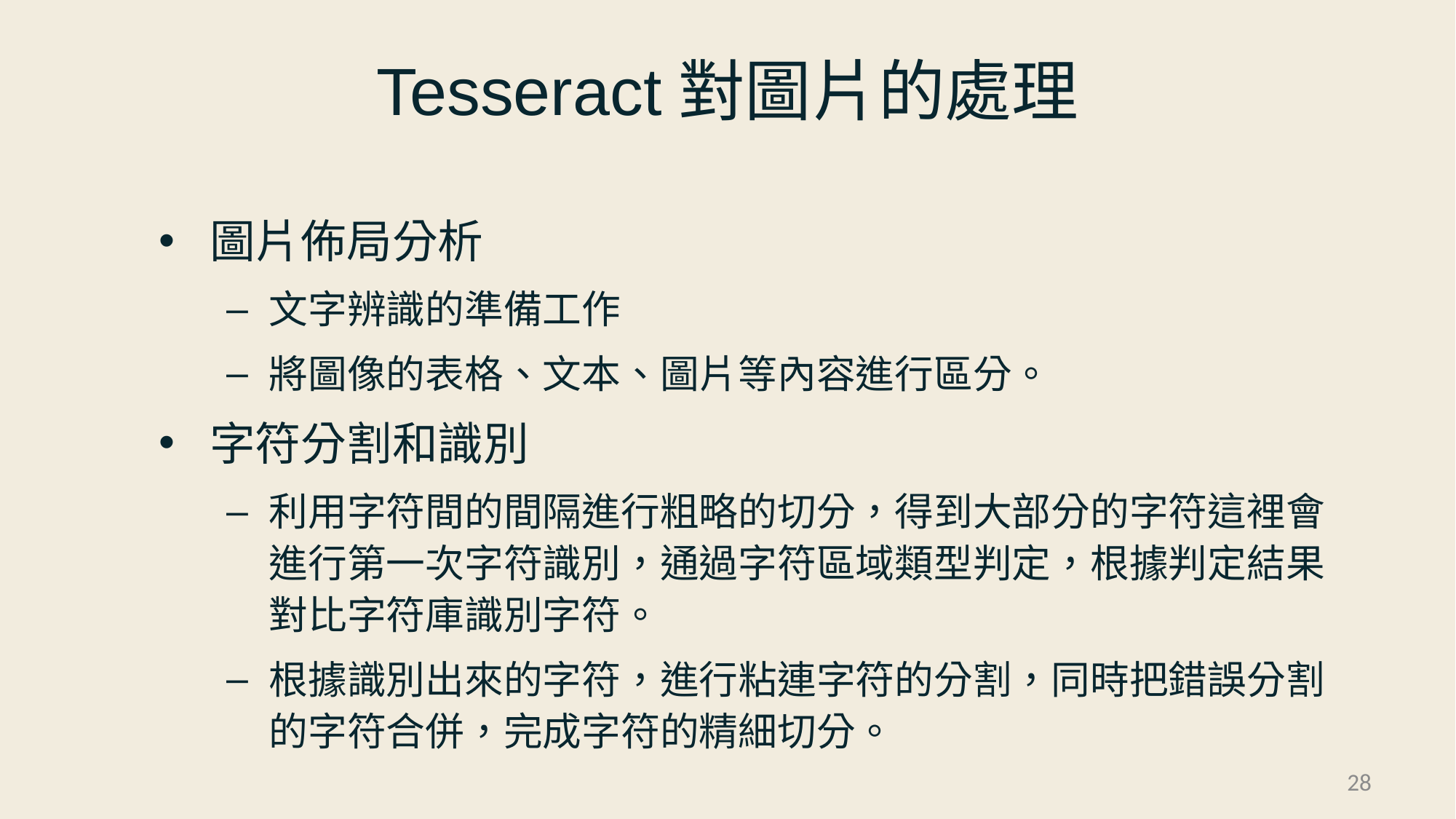

Tesseract對圖片的處理
圖片佈局分析
文字辨識的準備工作
將圖像的表格、文本、圖片等內容進行區分。
字符分割和識別
利用字符間的間隔進行粗略的切分，得到大部分的字符這裡會進行第一次字符識別，通過字符區域類型判定，根據判定結果對比字符庫識別字符。
根據識別出來的字符，進行粘連字符的分割，同時把錯誤分割的字符合併，完成字符的精細切分。

28